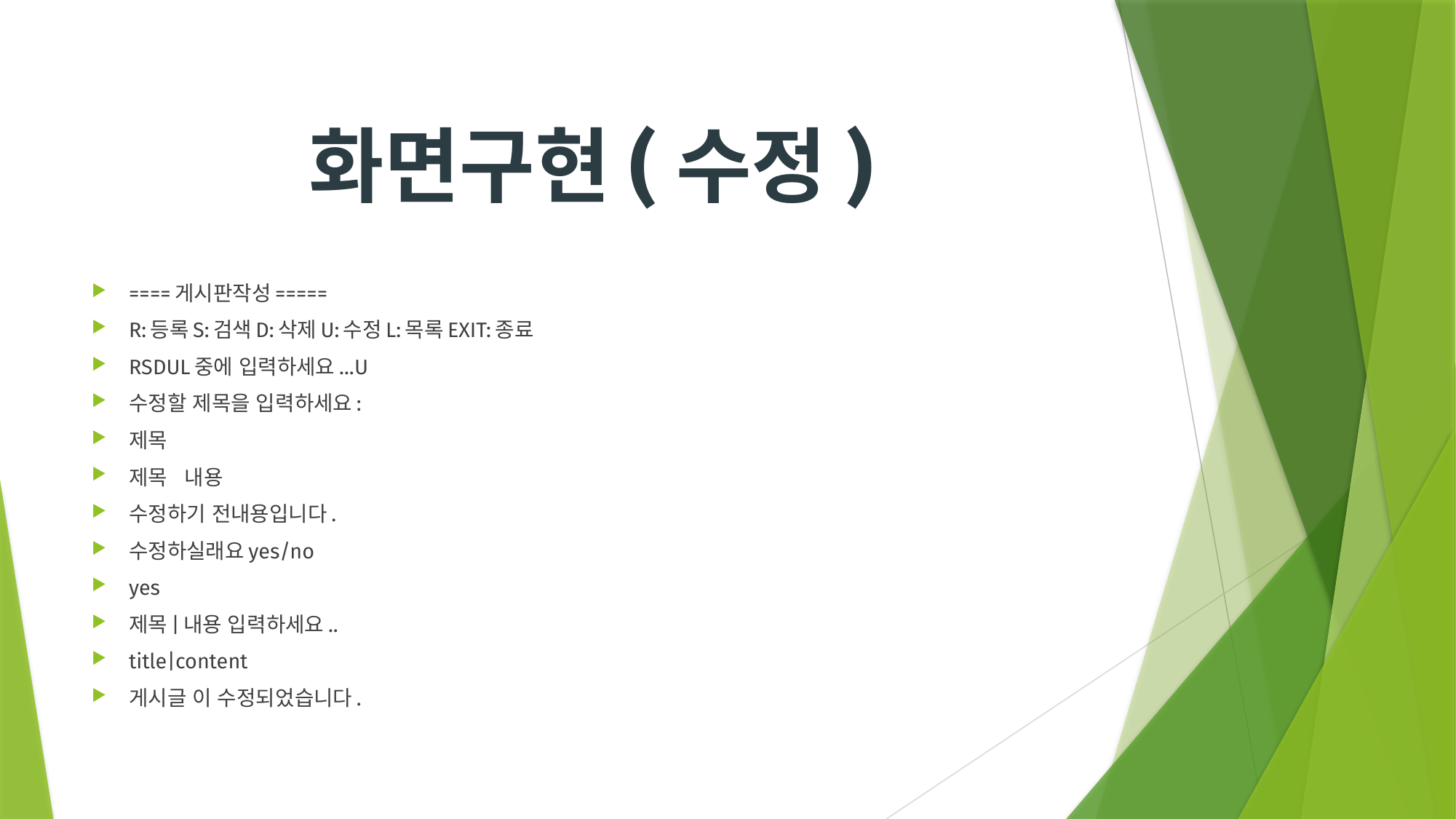

화면구현(수정)
====게시판작성=====
R:등록S:검색D:삭제U:수정L:목록EXIT:종료
RSDUL중에 입력하세요...U
수정할 제목을 입력하세요:
제목
제목   내용
수정하기 전내용입니다.
수정하실래요yes/no
yes
제목|내용 입력하세요..
title|content
게시글 이 수정되었습니다.